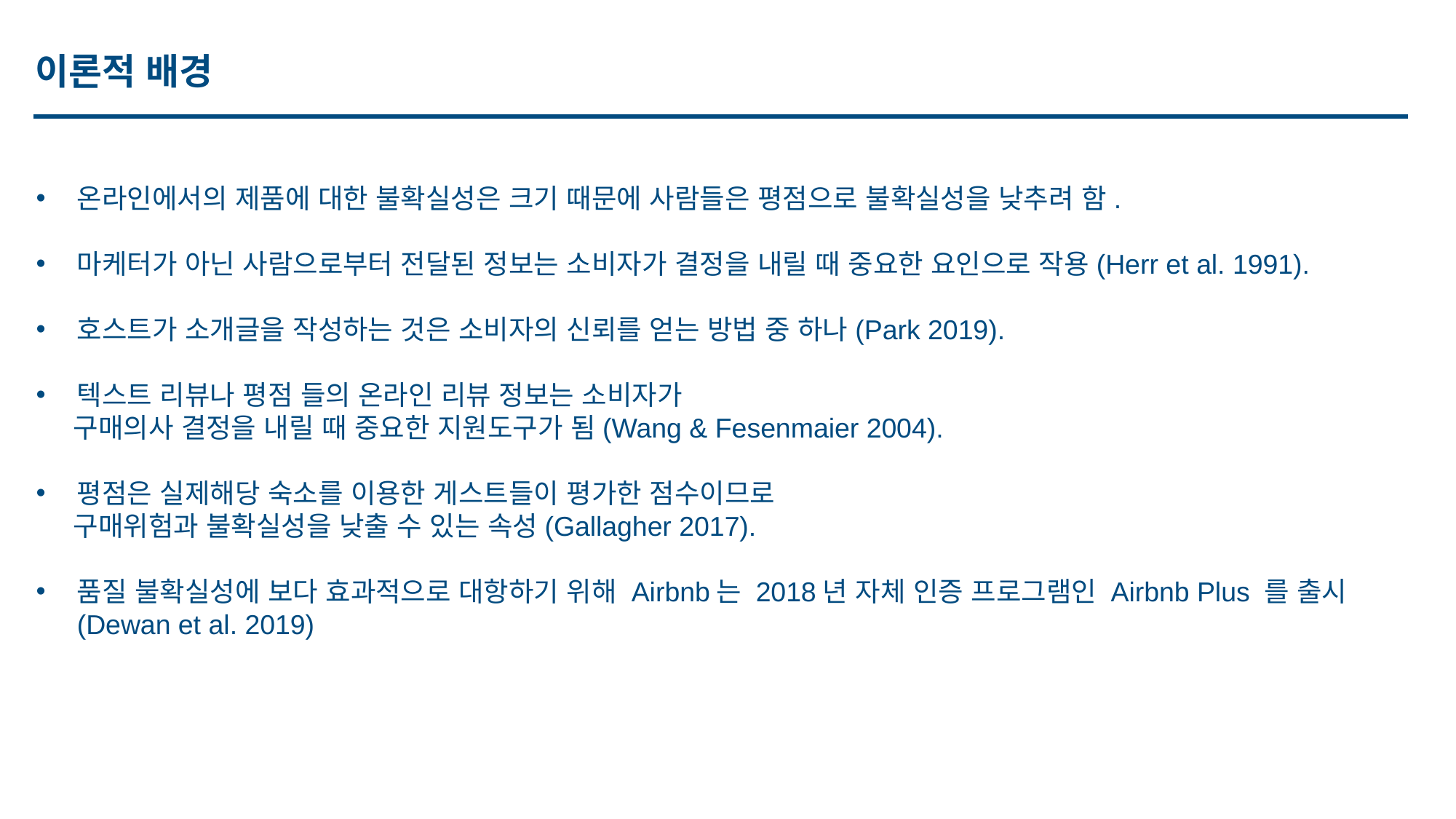

이론적 배경
온라인에서의 제품에 대한 불확실성은 크기 때문에 사람들은 평점으로 불확실성을 낮추려 함.

마케터가 아닌 사람으로부터 전달된 정보는 소비자가 결정을 내릴 때 중요한 요인으로 작용(Herr et al. 1991).

호스트가 소개글을 작성하는 것은 소비자의 신뢰를 얻는 방법 중 하나(Park 2019).

텍스트 리뷰나 평점 들의 온라인 리뷰 정보는 소비자가
    구매의사 결정을 내릴 때 중요한 지원도구가 됨(Wang & Fesenmaier 2004).

평점은 실제해당 숙소를 이용한 게스트들이 평가한 점수이므로
    구매위험과 불확실성을 낮출 수 있는 속성(Gallagher 2017).

품질 불확실성에 보다 효과적으로 대항하기 위해 Airbnb는 2018년 자체 인증 프로그램인 Airbnb Plus 를 출시(Dewan et al. 2019)